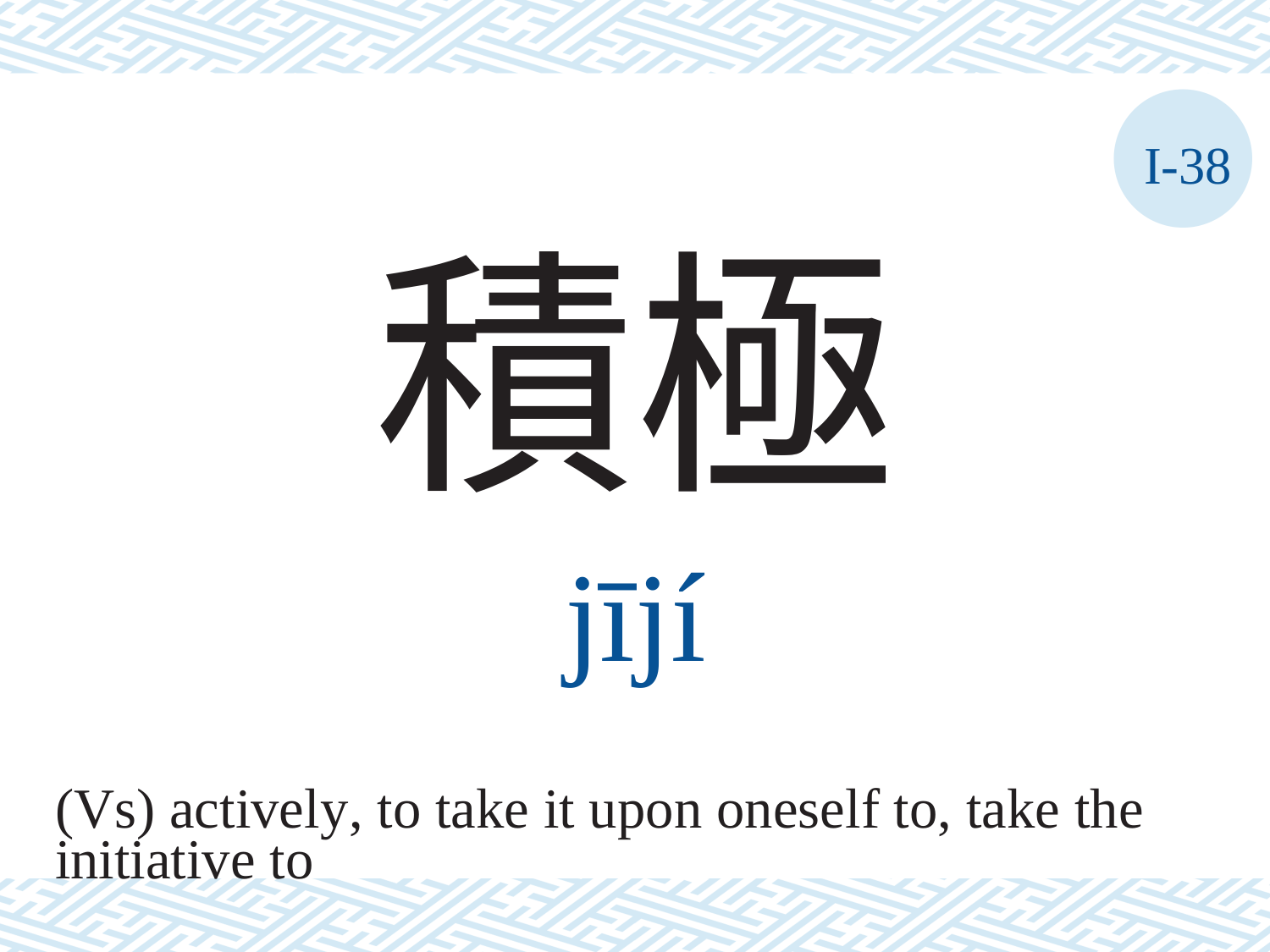

I-38
積極
jījí
(Vs) actively, to take it upon oneself to, take the
initiative to